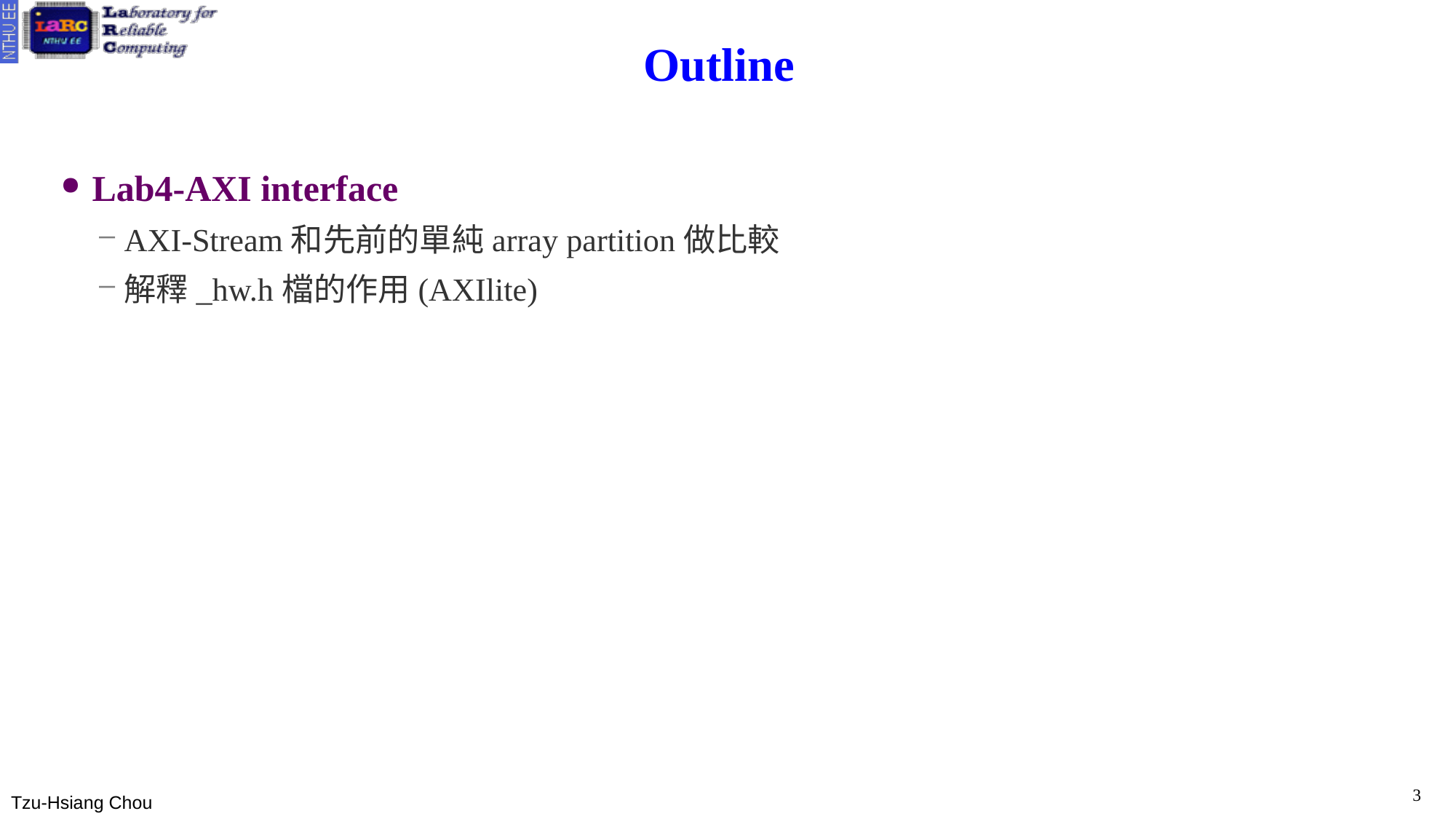

# Outline
Lab4-AXI interface
AXI-Stream和先前的單純array partition做比較
解釋_hw.h檔的作用(AXIlite)
3